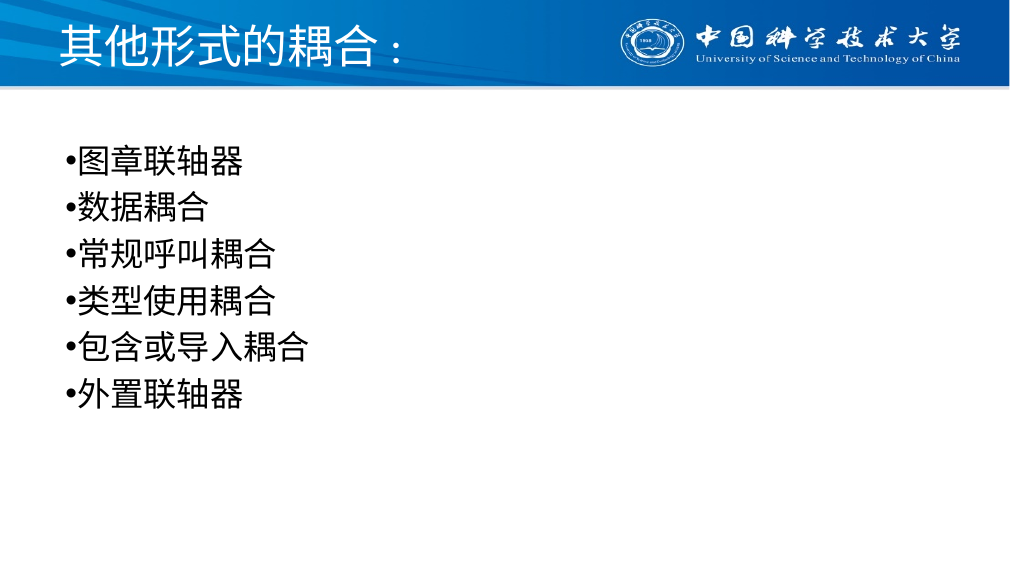

# 其他形式的耦合:
图章联轴器
数据耦合
常规呼叫耦合
类型使用耦合
包含或导入耦合
外置联轴器